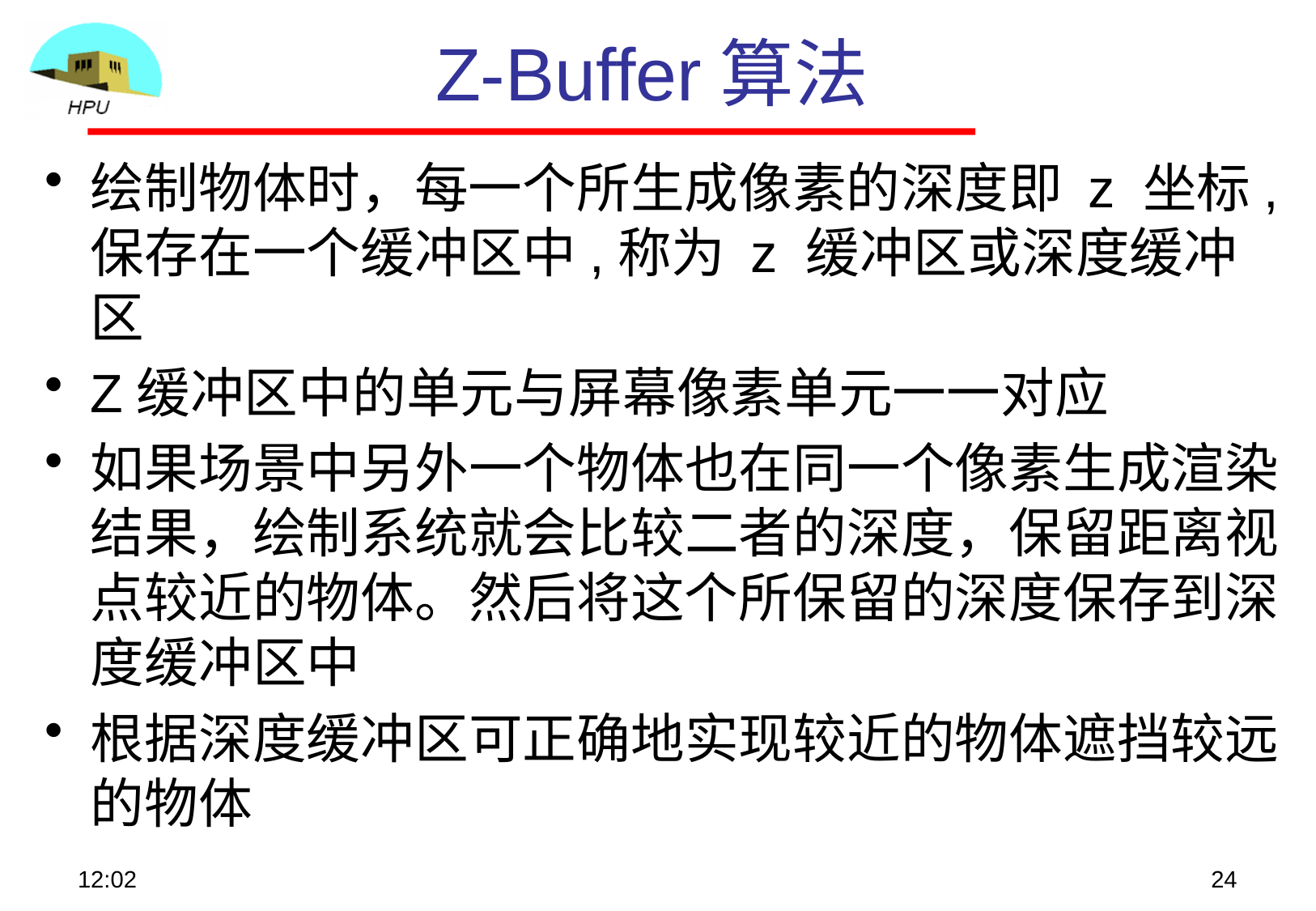

# Z-Buffer算法
绘制物体时，每一个所生成像素的深度即 z 坐标,保存在一个缓冲区中,称为 z 缓冲区或深度缓冲区
Z缓冲区中的单元与屏幕像素单元一一对应
如果场景中另外一个物体也在同一个像素生成渲染结果，绘制系统就会比较二者的深度，保留距离视点较近的物体。然后将这个所保留的深度保存到深度缓冲区中
根据深度缓冲区可正确地实现较近的物体遮挡较远的物体
12:02
24